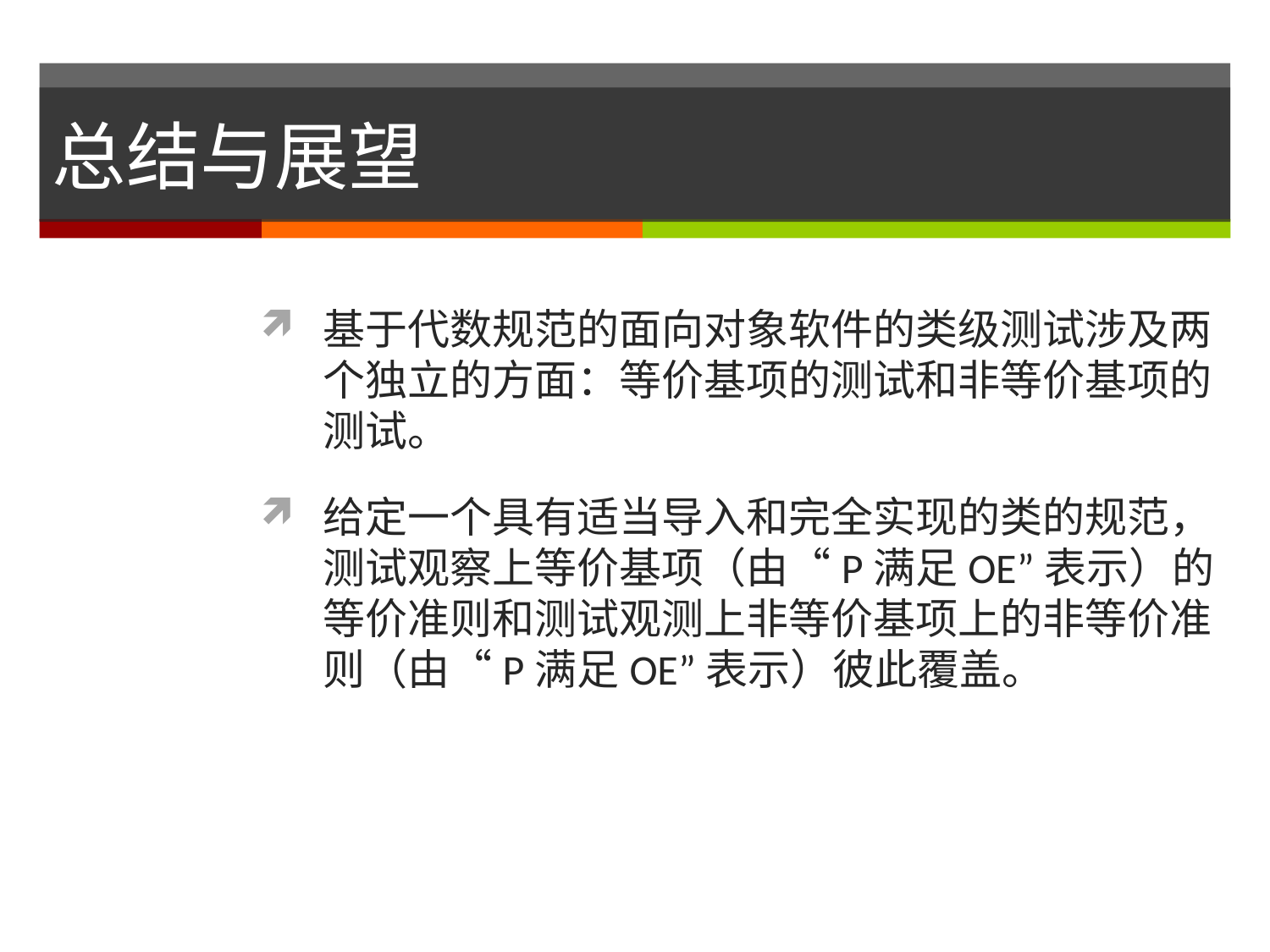

# 总结与展望
基于代数规范的面向对象软件的类级测试涉及两个独立的方面：等价基项的测试和非等价基项的测试。
给定一个具有适当导入和完全实现的类的规范，测试观察上等价基项（由“P满足OE”表示）的等价准则和测试观测上非等价基项上的非等价准则（由“P满足OE”表示）彼此覆盖。